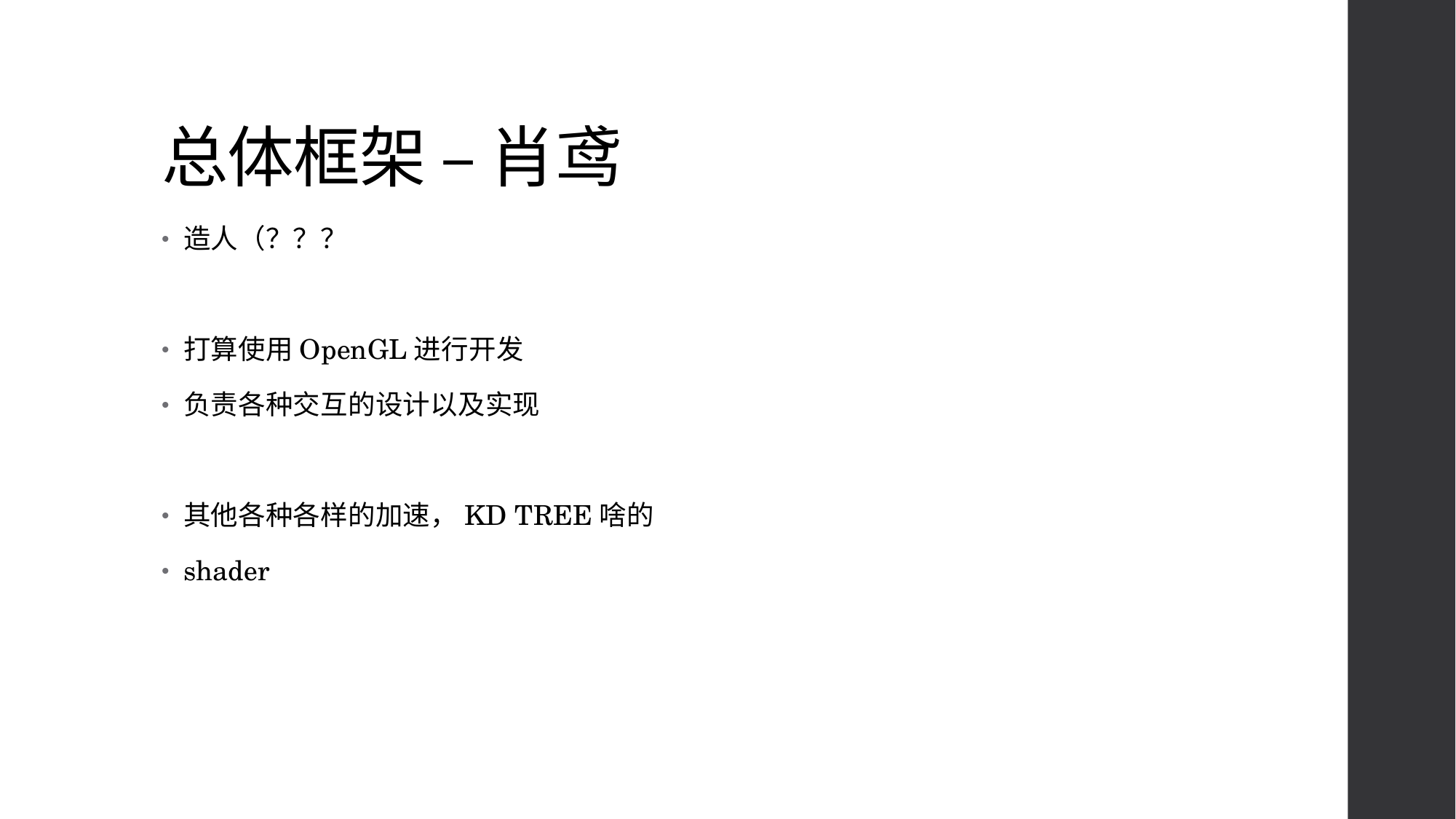

# 总体框架 – 肖鸢
造人（？？？

打算使用OpenGL进行开发
负责各种交互的设计以及实现

其他各种各样的加速，KD TREE啥的
shader